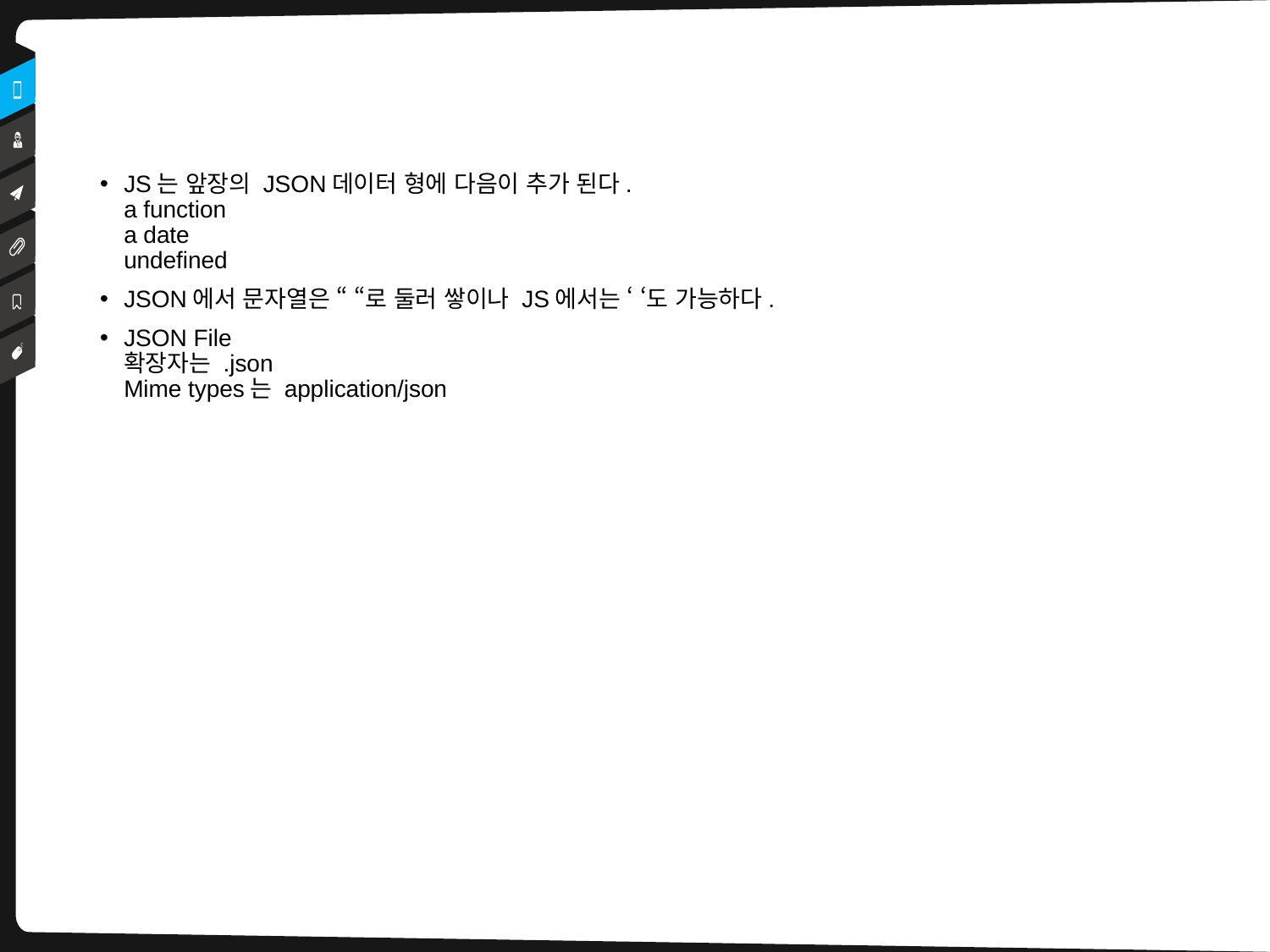

JS는 앞장의 JSON데이터 형에 다음이 추가 된다.
a function
a date
undefined
JSON에서 문자열은 “ “로 둘러 쌓이나 JS에서는 ‘ ‘도 가능하다.
JSON File
확장자는 .json
Mime types는 application/json